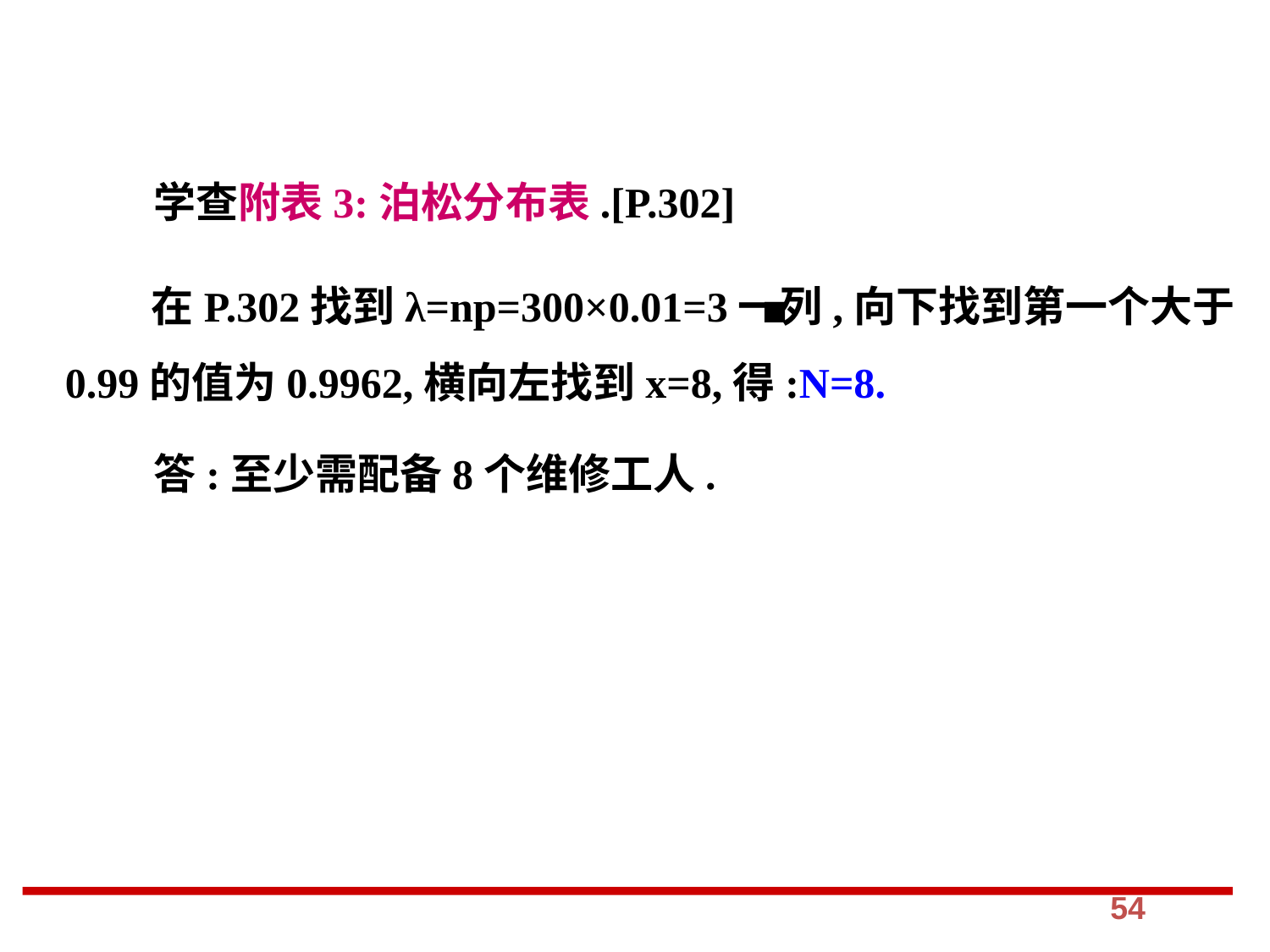

学查附表3:泊松分布表.[P.302]
        在P.302找到λ=np=300×0.01=3一列,向下找到第一个大于0.99的值为0.9962,横向左找到x=8,得:N=8.

■
    答:至少需配备8个维修工人.
54